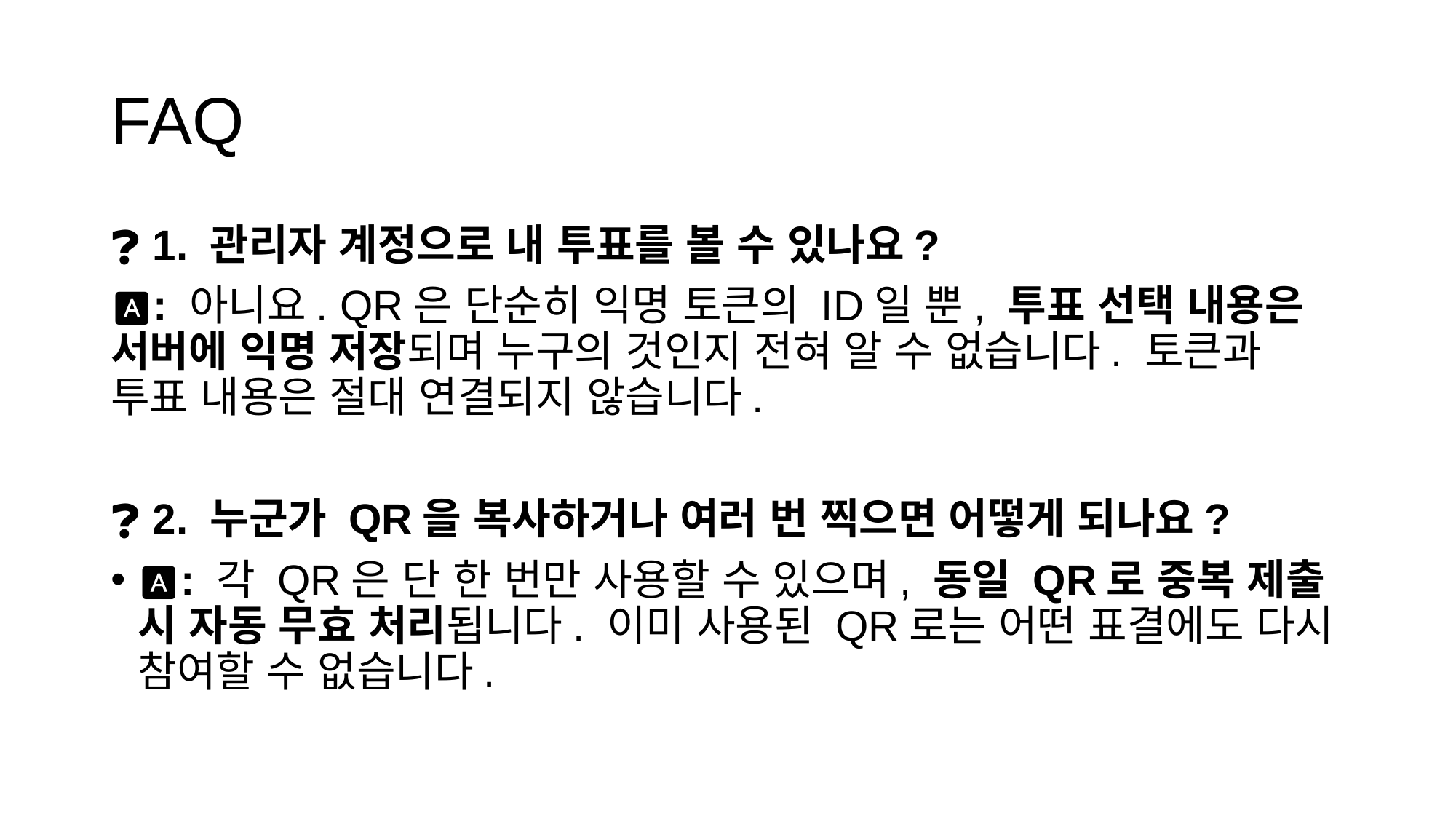

# FAQ
❓ 1. 관리자 계정으로 내 투표를 볼 수 있나요?
🅰️: 아니요. QR은 단순히 익명 토큰의 ID일 뿐, 투표 선택 내용은 서버에 익명 저장되며 누구의 것인지 전혀 알 수 없습니다. 토큰과 투표 내용은 절대 연결되지 않습니다.

❓ 2. 누군가 QR을 복사하거나 여러 번 찍으면 어떻게 되나요?
🅰️: 각 QR은 단 한 번만 사용할 수 있으며, 동일 QR로 중복 제출 시 자동 무효 처리됩니다. 이미 사용된 QR로는 어떤 표결에도 다시 참여할 수 없습니다.